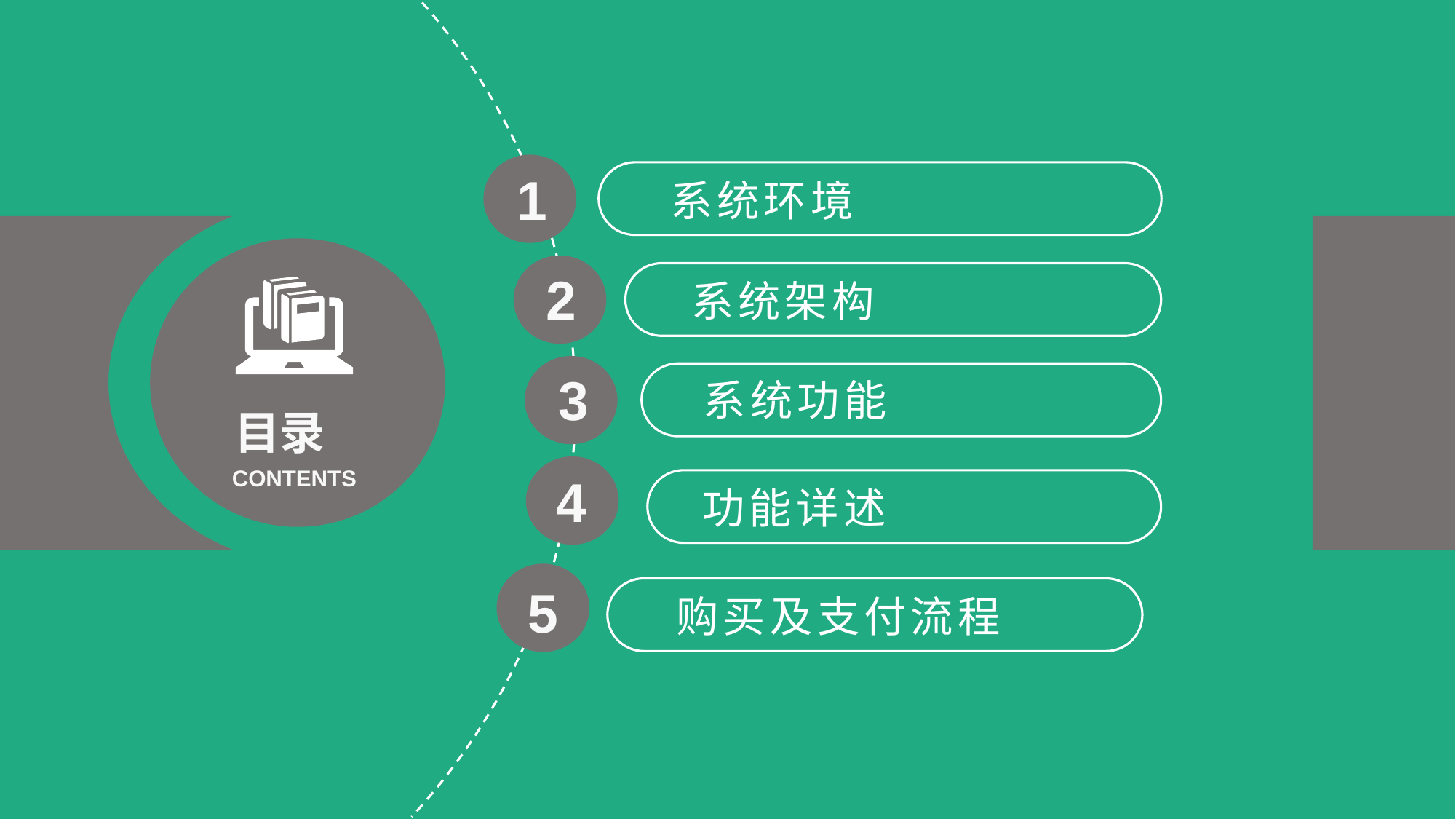

1

系统环境

2

系统架构

3

系统功能
目录

CONTENTS
4

功能详述

5

购买及支付流程